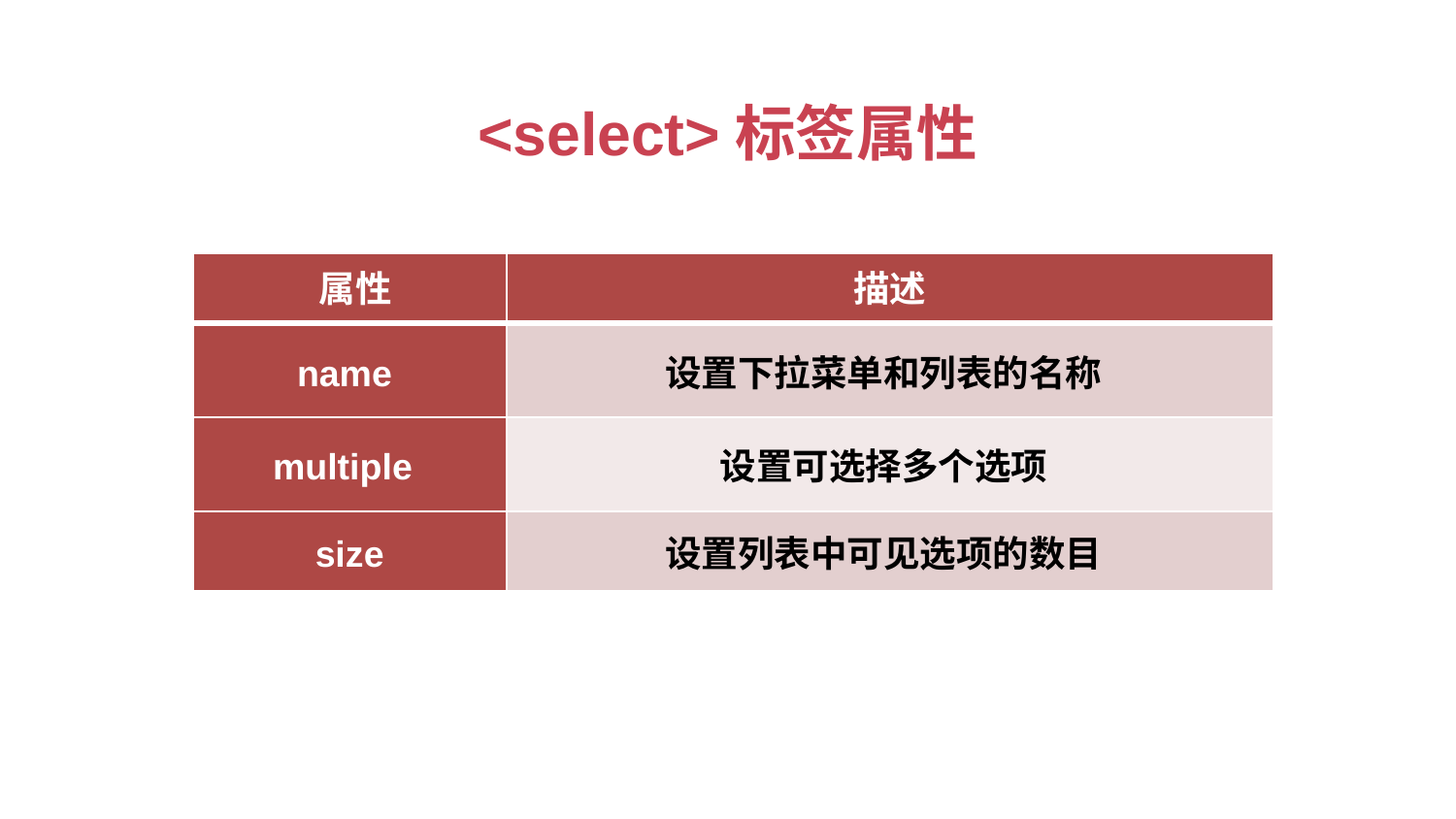

<select>标签属性

			属性

	name

multiple

		size
		描述

设置下拉菜单和列表的名称

	设置可选择多个选项

设置列表中可见选项的数目